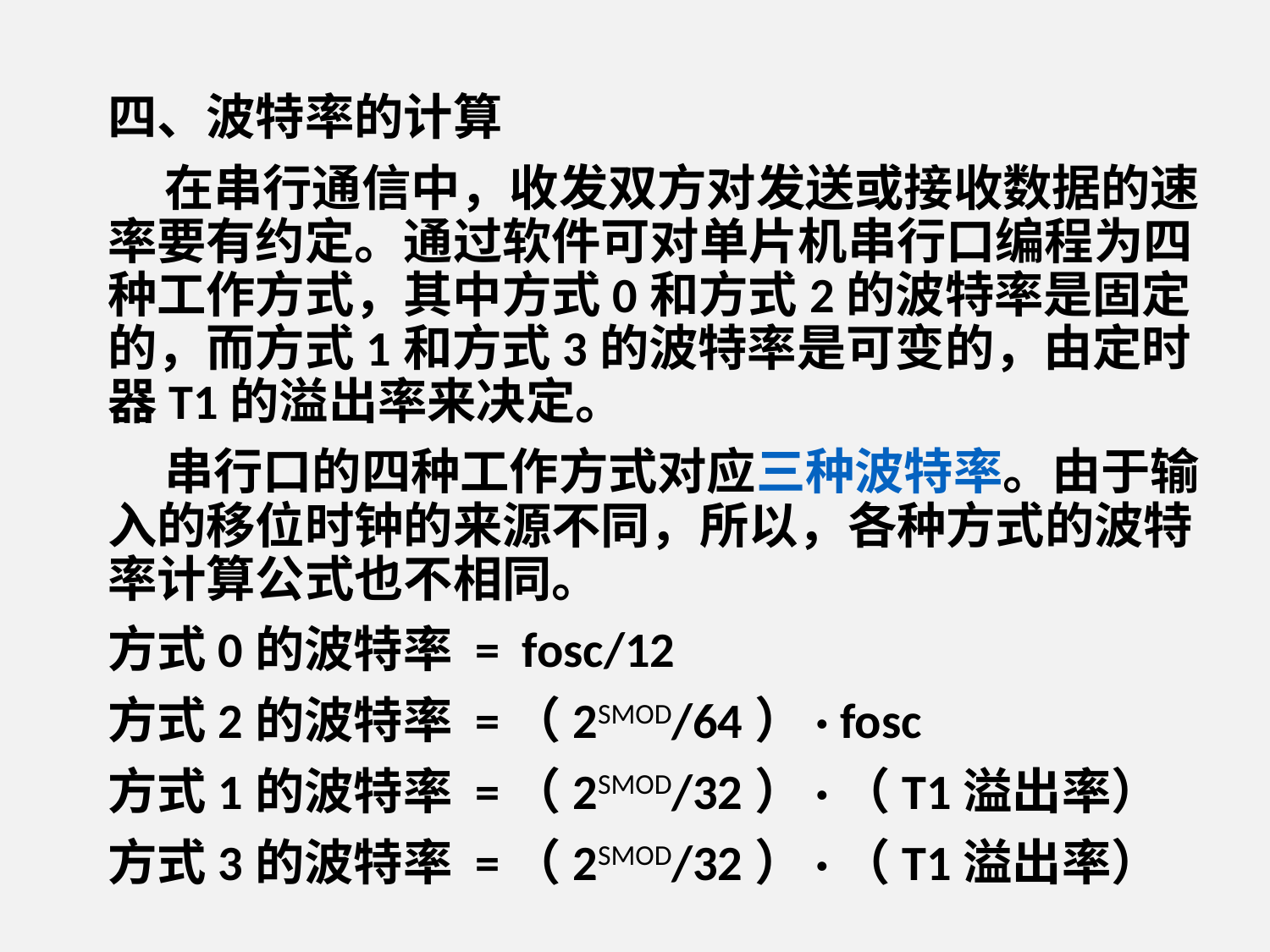

四、波特率的计算
    在串行通信中，收发双方对发送或接收数据的速率要有约定。通过软件可对单片机串行口编程为四种工作方式，其中方式0和方式2的波特率是固定的，而方式1和方式3的波特率是可变的，由定时器T1的溢出率来决定。
    串行口的四种工作方式对应三种波特率。由于输入的移位时钟的来源不同，所以，各种方式的波特率计算公式也不相同。
方式0的波特率 =  fosc/12
方式2的波特率 =（2SMOD/64）· fosc
方式1的波特率 =（2SMOD/32）·（T1溢出率）
方式3的波特率 =（2SMOD/32）·（T1溢出率）